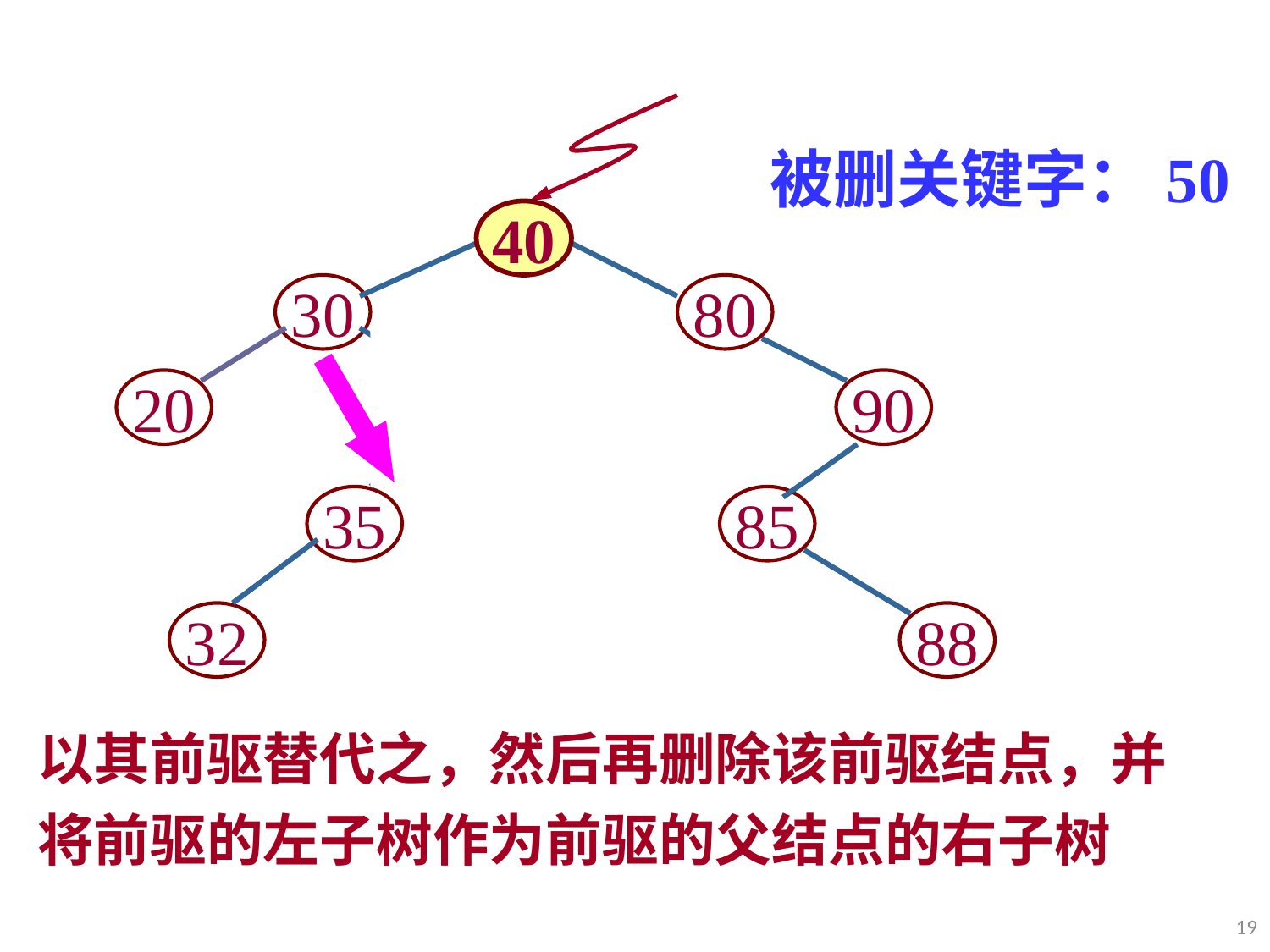

50

30
80

20
40
90

35
85

32
88
被删关键字：50
40

40
以其前驱替代之，然后再删除该前驱结点，并将前驱的左子树作为前驱的父结点的右子树
19